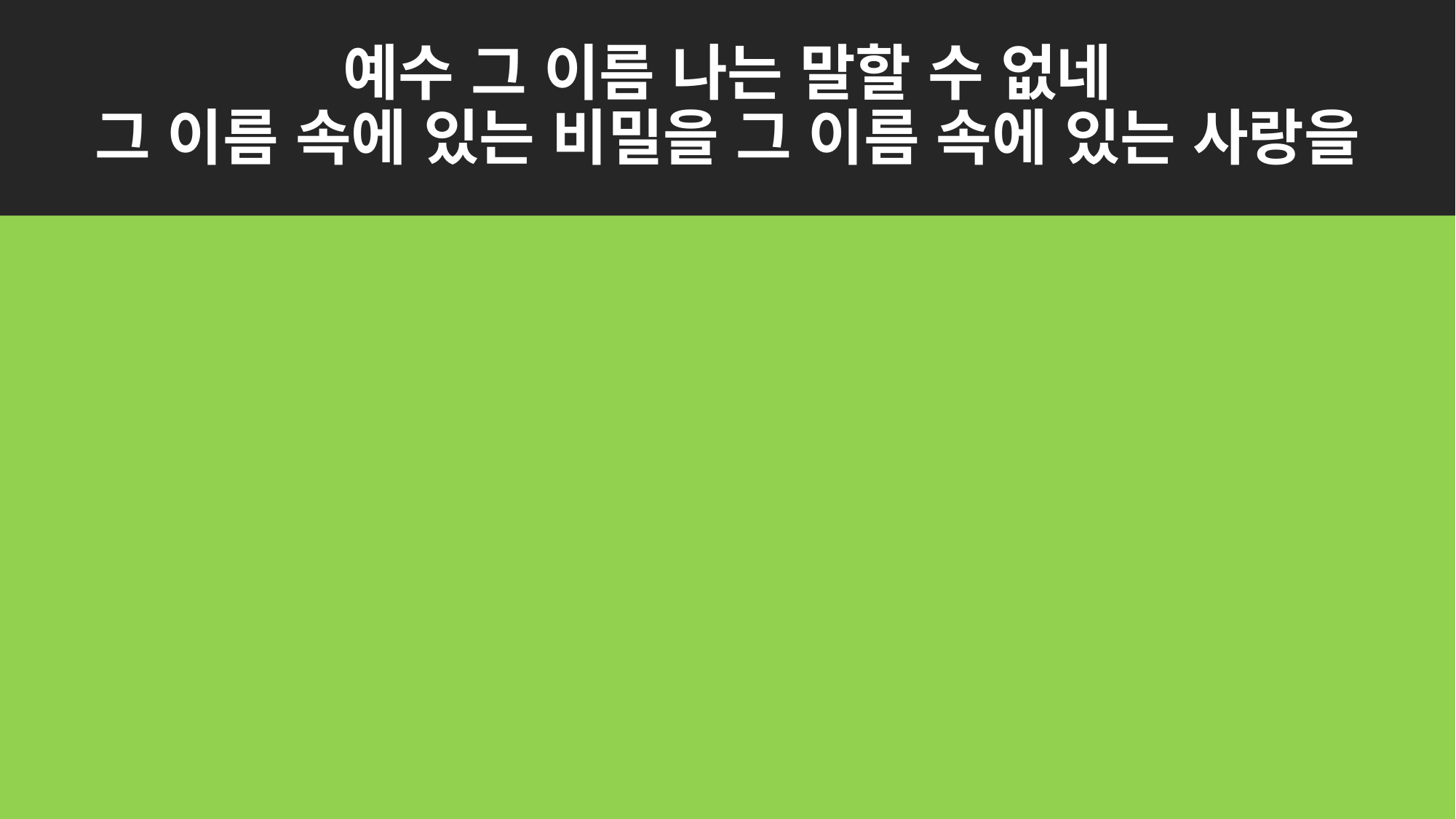

# 예수 그 이름 나는 말할 수 없네
그 이름 속에 있는 비밀을 그 이름 속에 있는 사랑을